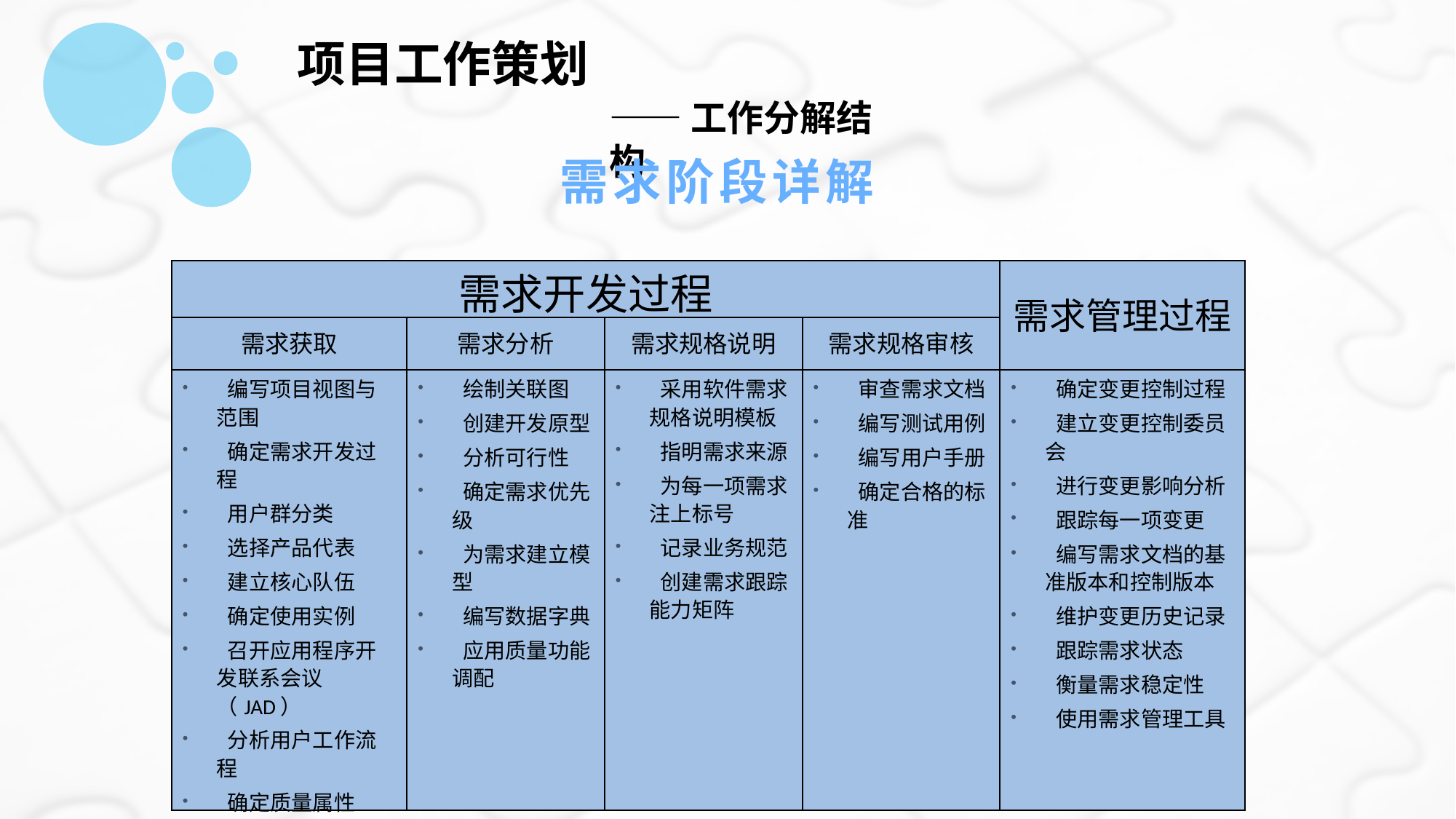

项目工作策划
——工作分解结构
需求阶段详解
| 需求开发过程 |  |  |  | 需求管理过程 |
| --- | --- | --- | --- | --- |
| 需求获取 | 需求分析 | 需求规格说明 | 需求规格审核 |  |
| 编写项目视图与范围 确定需求开发过程 用户群分类 选择产品代表 建立核心队伍 确定使用实例 召开应用程序开发联系会议（JAD） 分析用户工作流程 确定质量属性 检查问题报告 需求重用 | 绘制关联图 创建开发原型 分析可行性 确定需求优先级 为需求建立模型 编写数据字典 应用质量功能调配 | 采用软件需求规格说明模板 指明需求来源 为每一项需求注上标号 记录业务规范 创建需求跟踪能力矩阵 | 审查需求文档 编写测试用例 编写用户手册 确定合格的标准 | 确定变更控制过程 建立变更控制委员会 进行变更影响分析 跟踪每一项变更 编写需求文档的基准版本和控制版本 维护变更历史记录 跟踪需求状态 衡量需求稳定性 使用需求管理工具 |